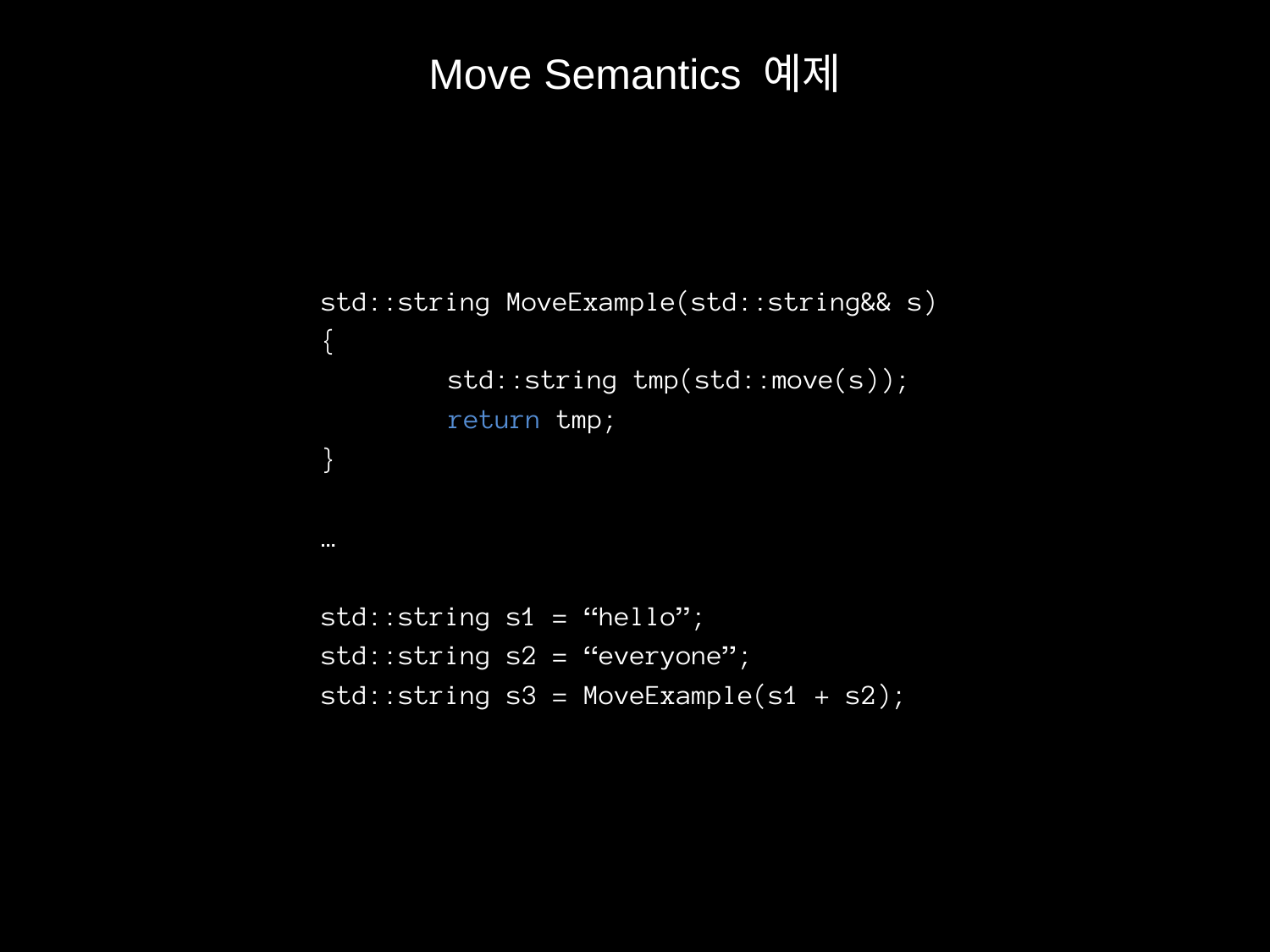

# Move Semantics 예제
std::string MoveExample(std::string&& s)
{
	std::string tmp(std::move(s));
	return tmp;
}

…

std::string s1 = “hello”;
std::string s2 = “everyone”;
std::string s3 = MoveExample(s1 + s2);